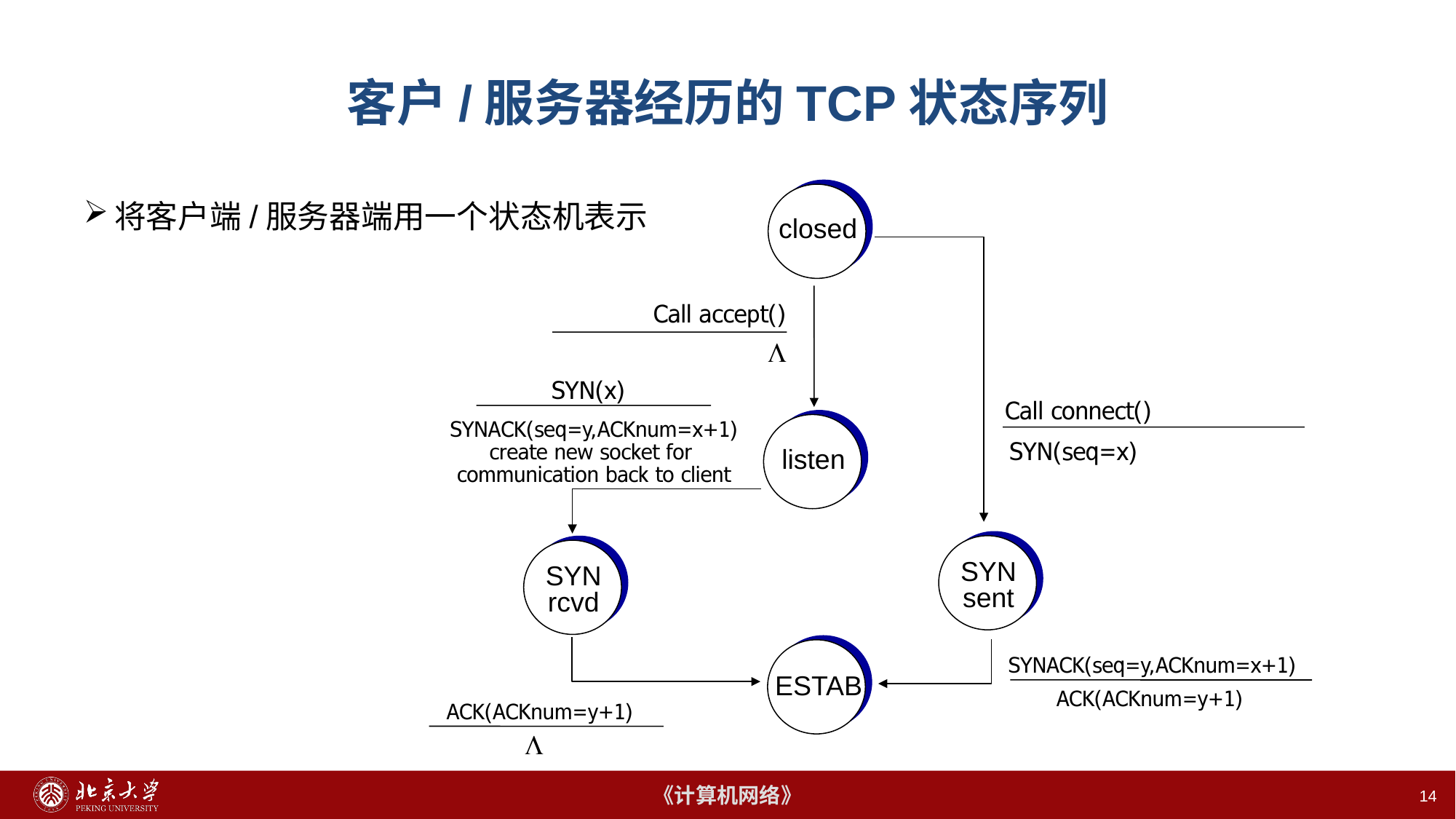

# 客户/服务器经历的TCP状态序列

将客户端/服务器端用一个状态机表示
closed

Call accept()
Λ

SYN(x)

SYNACK(seq=y,ACKnum=x+1)
create new socket for
communication back to client
Call connect()

SYN(seq=x)
listen

SYN
sent
SYN
rcvd

SYNACK(seq=y,ACKnum=x+1)

ACK(ACKnum=y+1)

ESTAB

ACK(ACKnum=y+1)

Λ

14